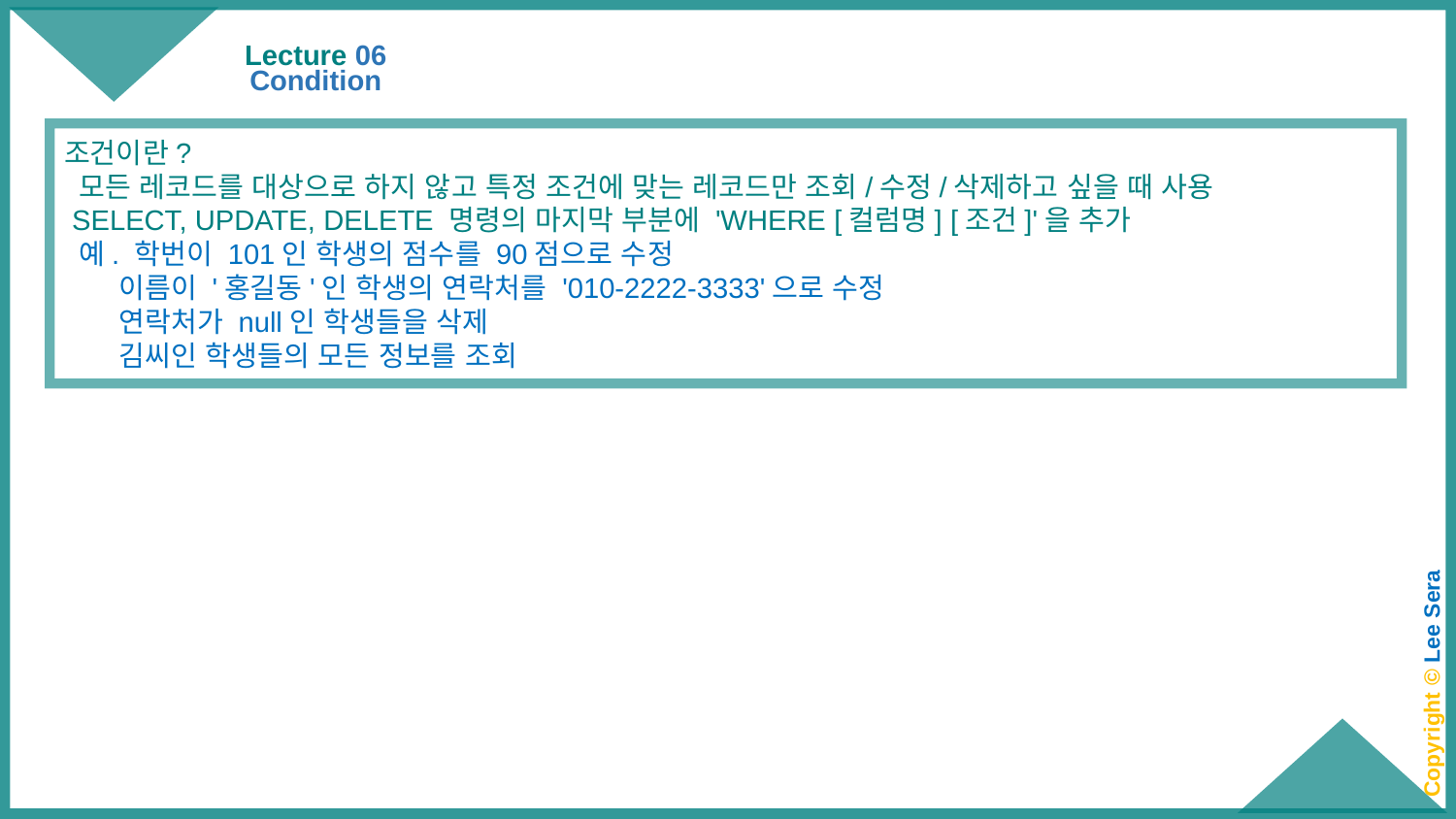

# Lecture 06
Condition
조건이란?
 모든 레코드를 대상으로 하지 않고 특정 조건에 맞는 레코드만 조회/수정/삭제하고 싶을 때 사용
 SELECT, UPDATE, DELETE 명령의 마지막 부분에 'WHERE [컬럼명] [조건]'을 추가
 예. 학번이 101인 학생의 점수를 90점으로 수정
      이름이 '홍길동'인 학생의 연락처를 '010-2222-3333'으로 수정
      연락처가 null인 학생들을 삭제
      김씨인 학생들의 모든 정보를 조회
Copyright © Lee Sera